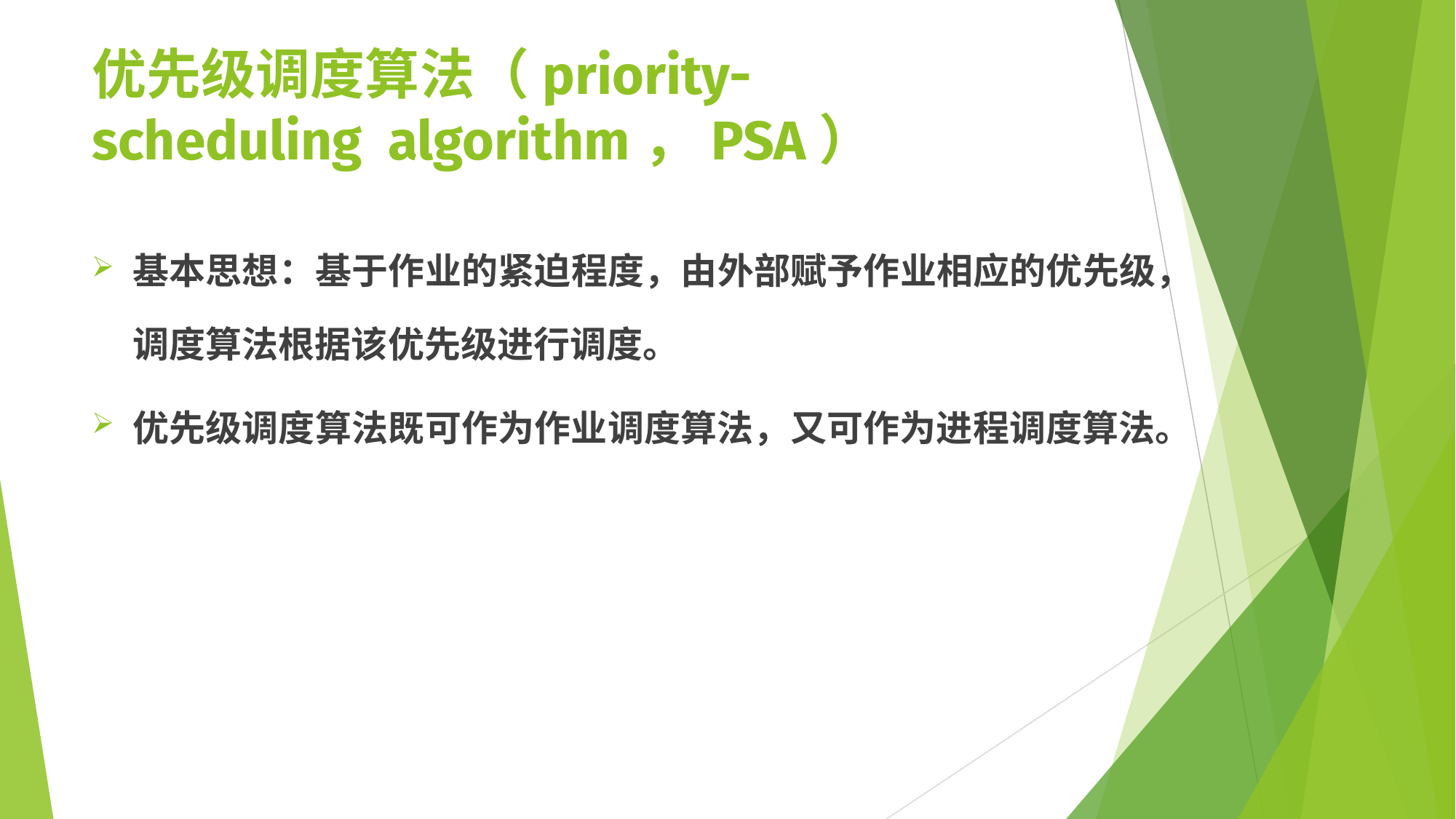

# 优先级调度算法（priority-scheduling  algorithm，PSA）
基本思想：基于作业的紧迫程度，由外部赋予作业相应的优先级，

调度算法根据该优先级进行调度。

优先级调度算法既可作为作业调度算法，又可作为进程调度算法。